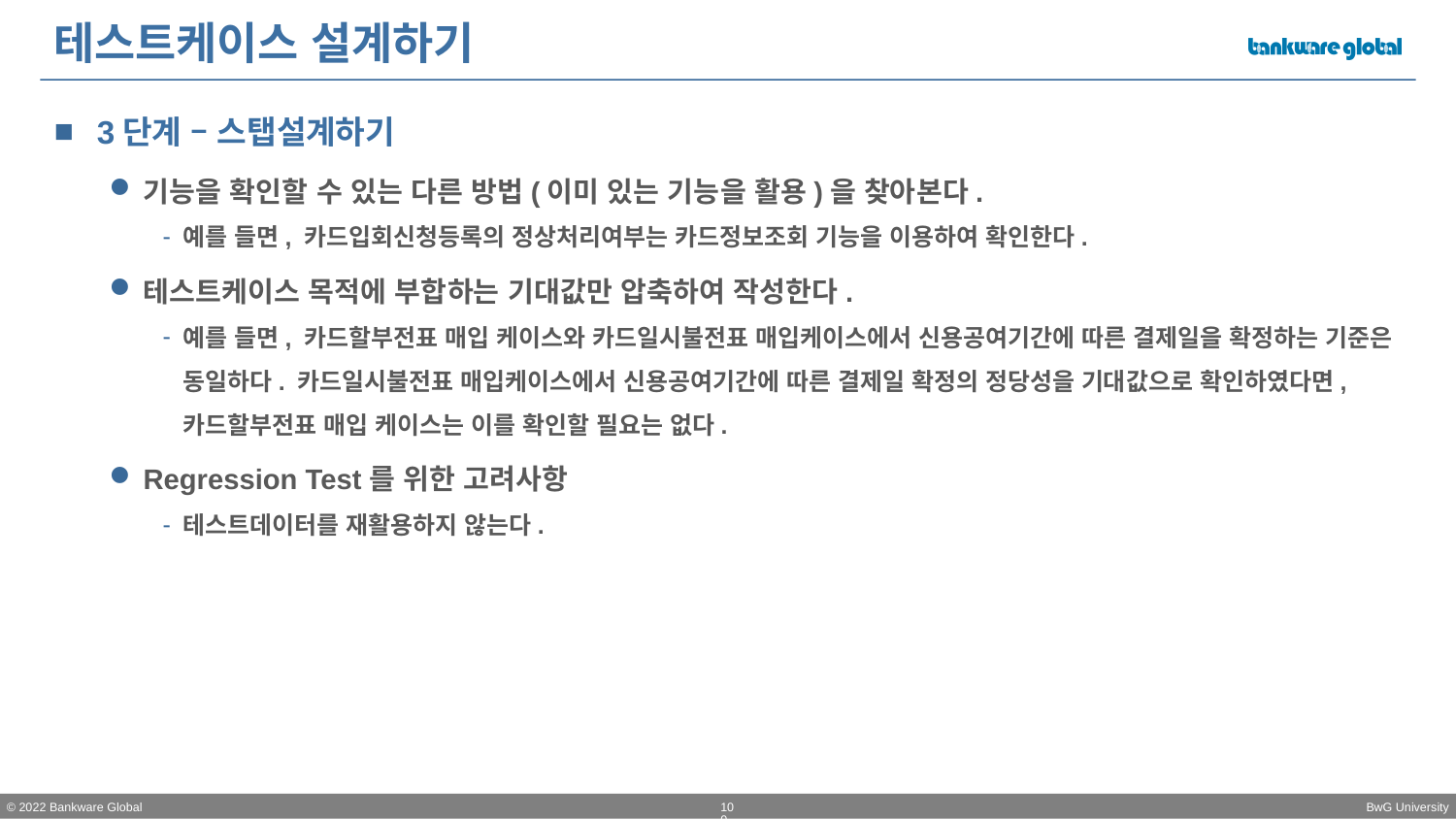

# 테스트케이스 설계하기
3단계 – 스탭설계하기
기능을 확인할 수 있는 다른 방법(이미 있는 기능을 활용)을 찾아본다.
예를 들면, 카드입회신청등록의 정상처리여부는 카드정보조회 기능을 이용하여 확인한다.
테스트케이스 목적에 부합하는 기대값만 압축하여 작성한다.
예를 들면, 카드할부전표 매입 케이스와 카드일시불전표 매입케이스에서 신용공여기간에 따른 결제일을 확정하는 기준은 동일하다. 카드일시불전표 매입케이스에서 신용공여기간에 따른 결제일 확정의 정당성을 기대값으로 확인하였다면, 카드할부전표 매입 케이스는 이를 확인할 필요는 없다.
Regression Test를 위한 고려사항
테스트데이터를 재활용하지 않는다.
100